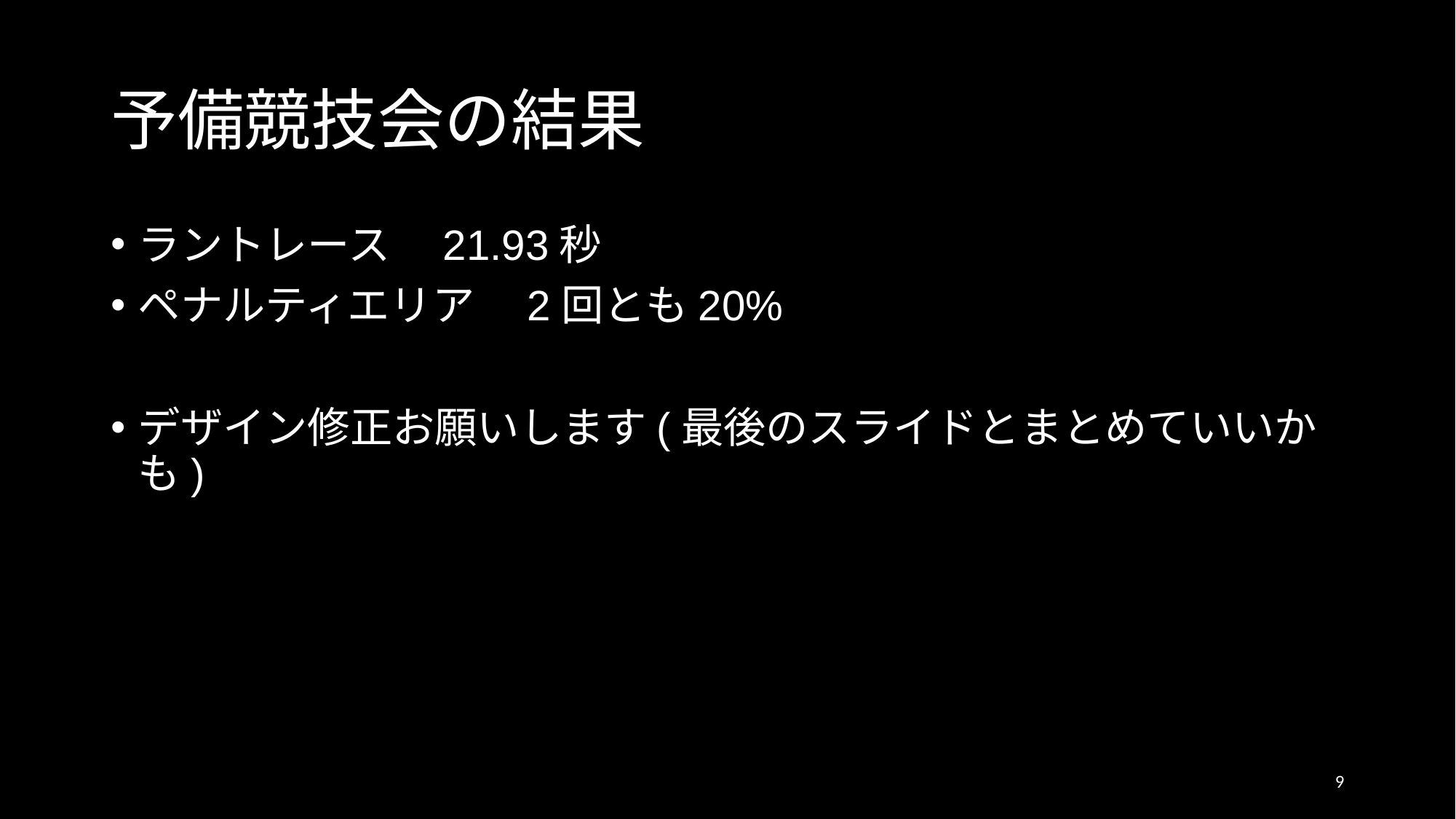

# 予備競技会の結果
ラントレース　21.93秒
ペナルティエリア　2回とも20%

デザイン修正お願いします(最後のスライドとまとめていいかも)
9